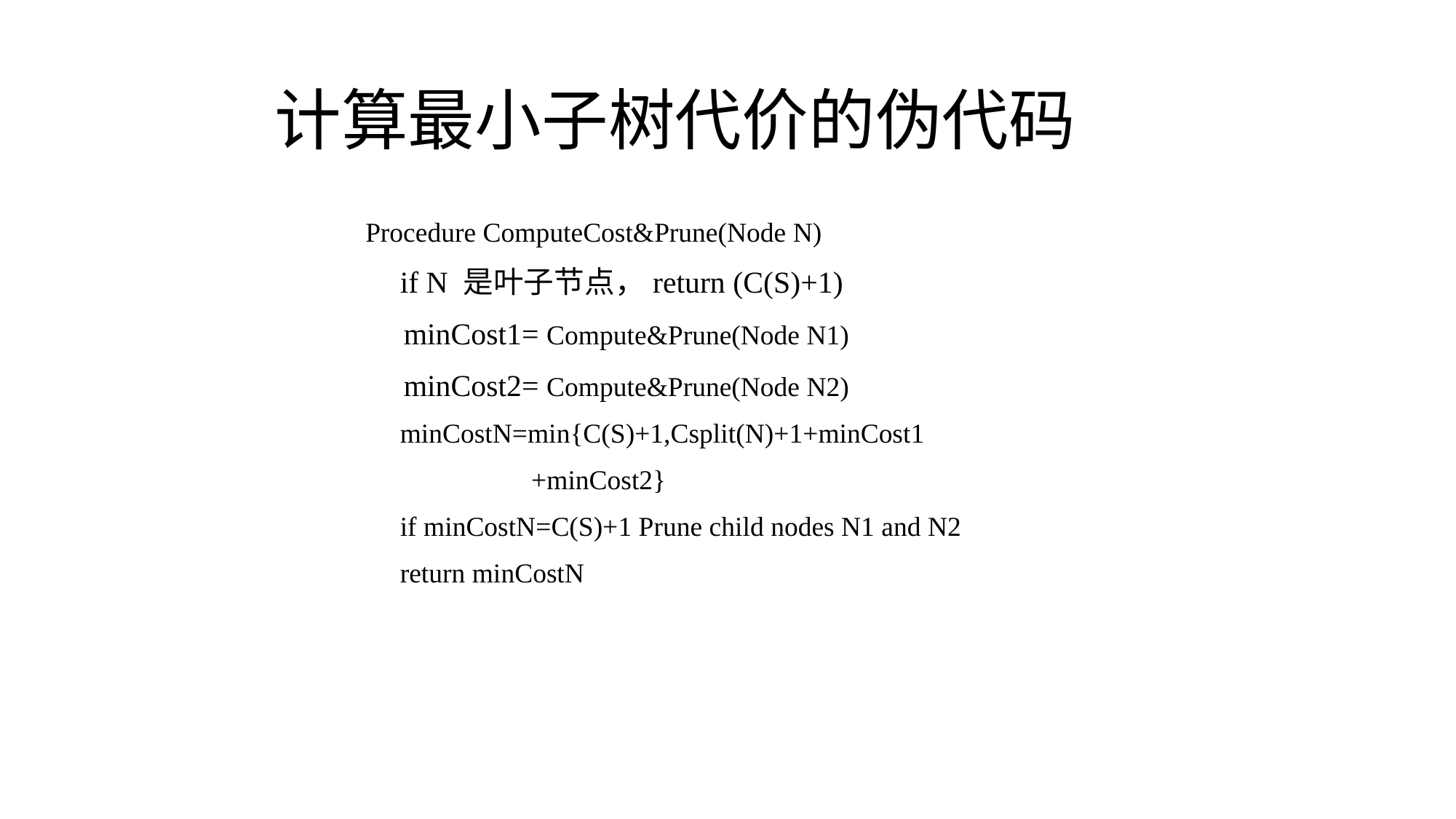

# 计算最小子树代价的伪代码
Procedure ComputeCost&Prune(Node N)
     if N 是叶子节点，return (C(S)+1)
     minCost1= Compute&Prune(Node N1)
     minCost2= Compute&Prune(Node N2)
     minCostN=min{C(S)+1,Csplit(N)+1+minCost1
                        +minCost2}
     if minCostN=C(S)+1 Prune child nodes N1 and N2
     return minCostN